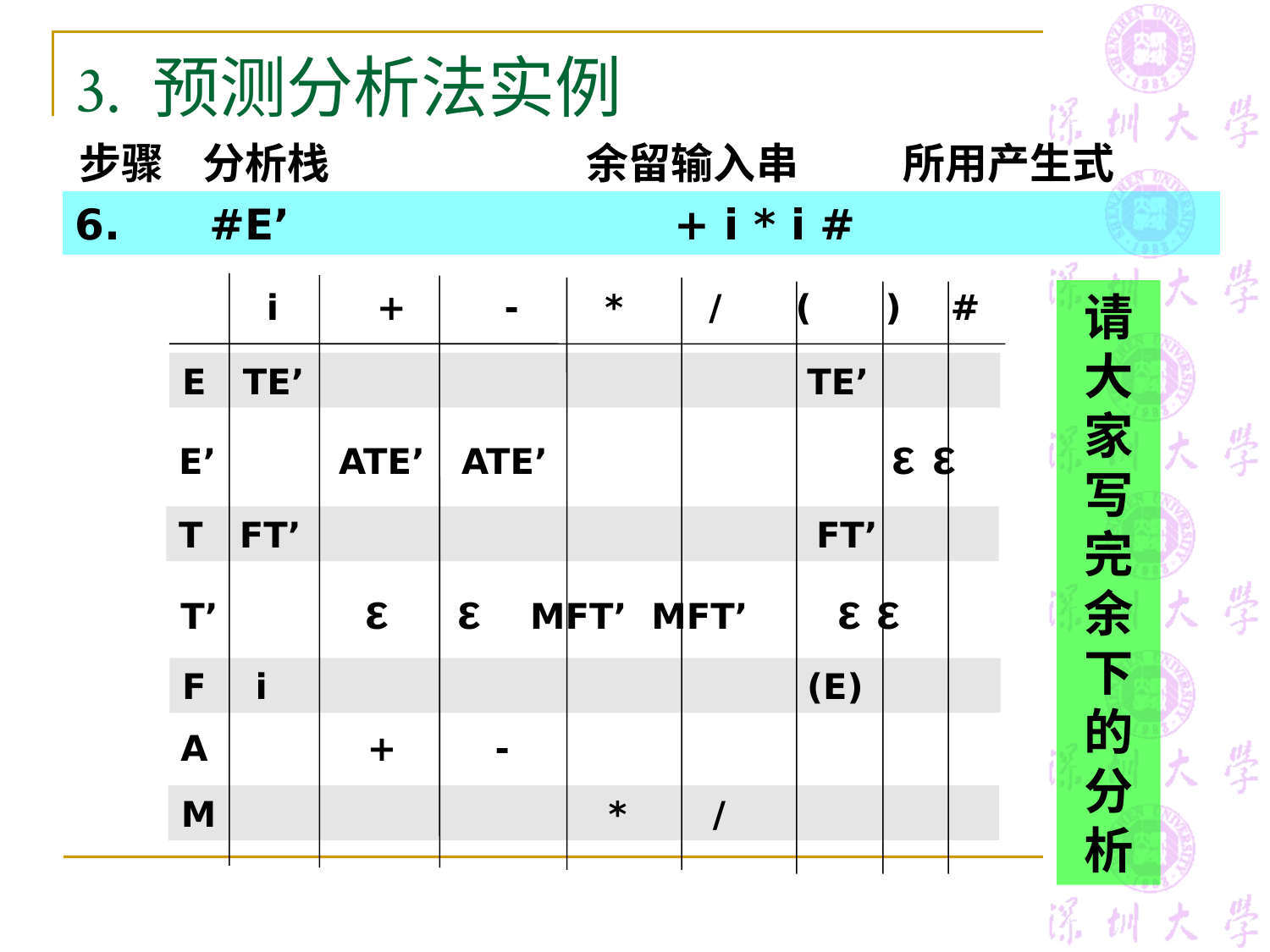

# 3. 预测分析法实例
步骤    分析栈                           余留输入串           所用产生式
6.      #E’                          + i * i #
     i        +        -       *       /      (      )    #

请大家写完余下的分析

E   TE’                                         TE’
E’          ATE’   ATE’                            ε ε
T   FT’                                          FT’
T’            ε     ε     MFT’  MFT’        ε ε
F    i                                            (E)
A             +        -
M                                *       /